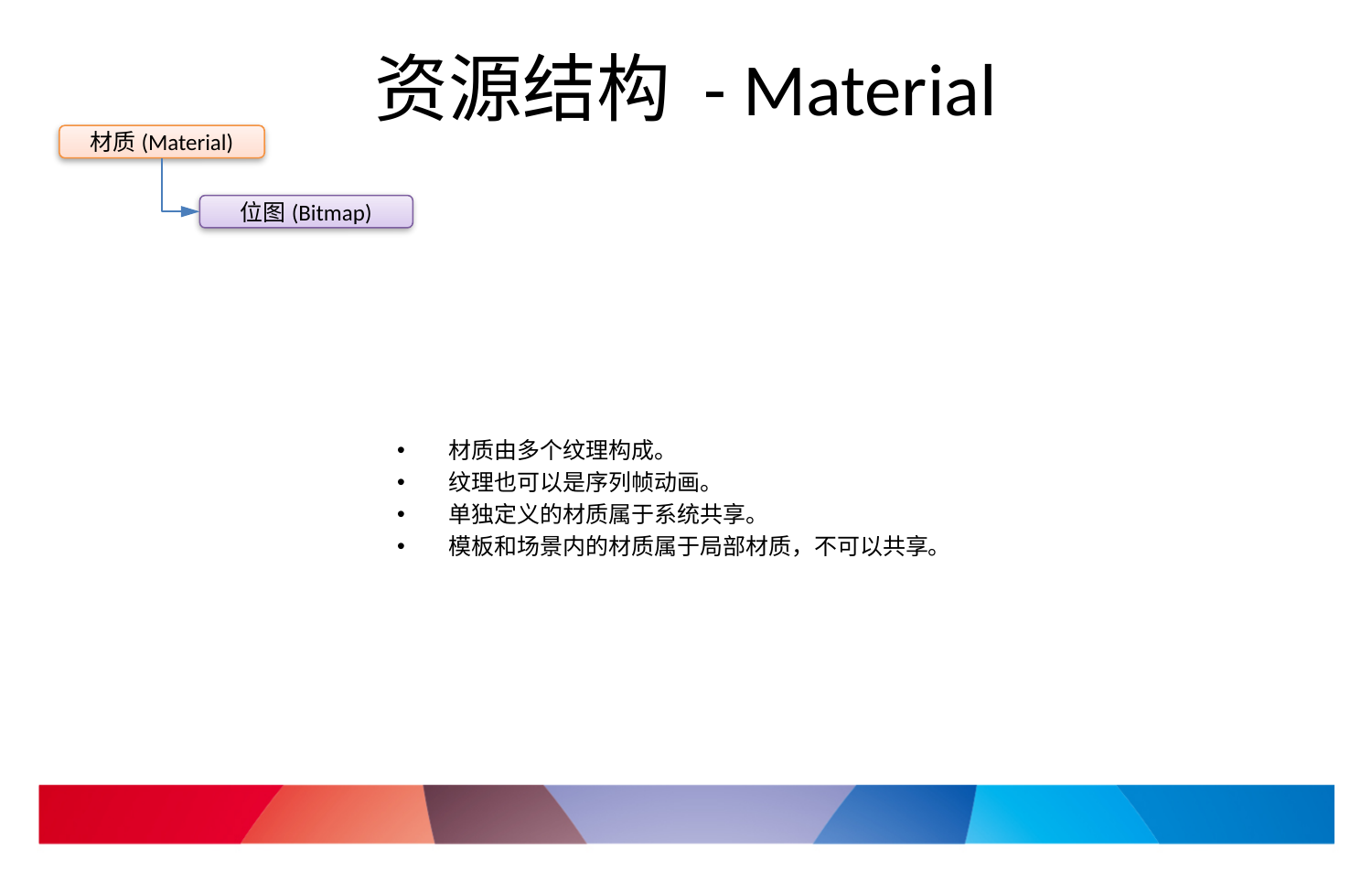

# 资源结构 - Material
材质(Material)
位图(Bitmap)
材质由多个纹理构成。
纹理也可以是序列帧动画。
单独定义的材质属于系统共享。
模板和场景内的材质属于局部材质，不可以共享。